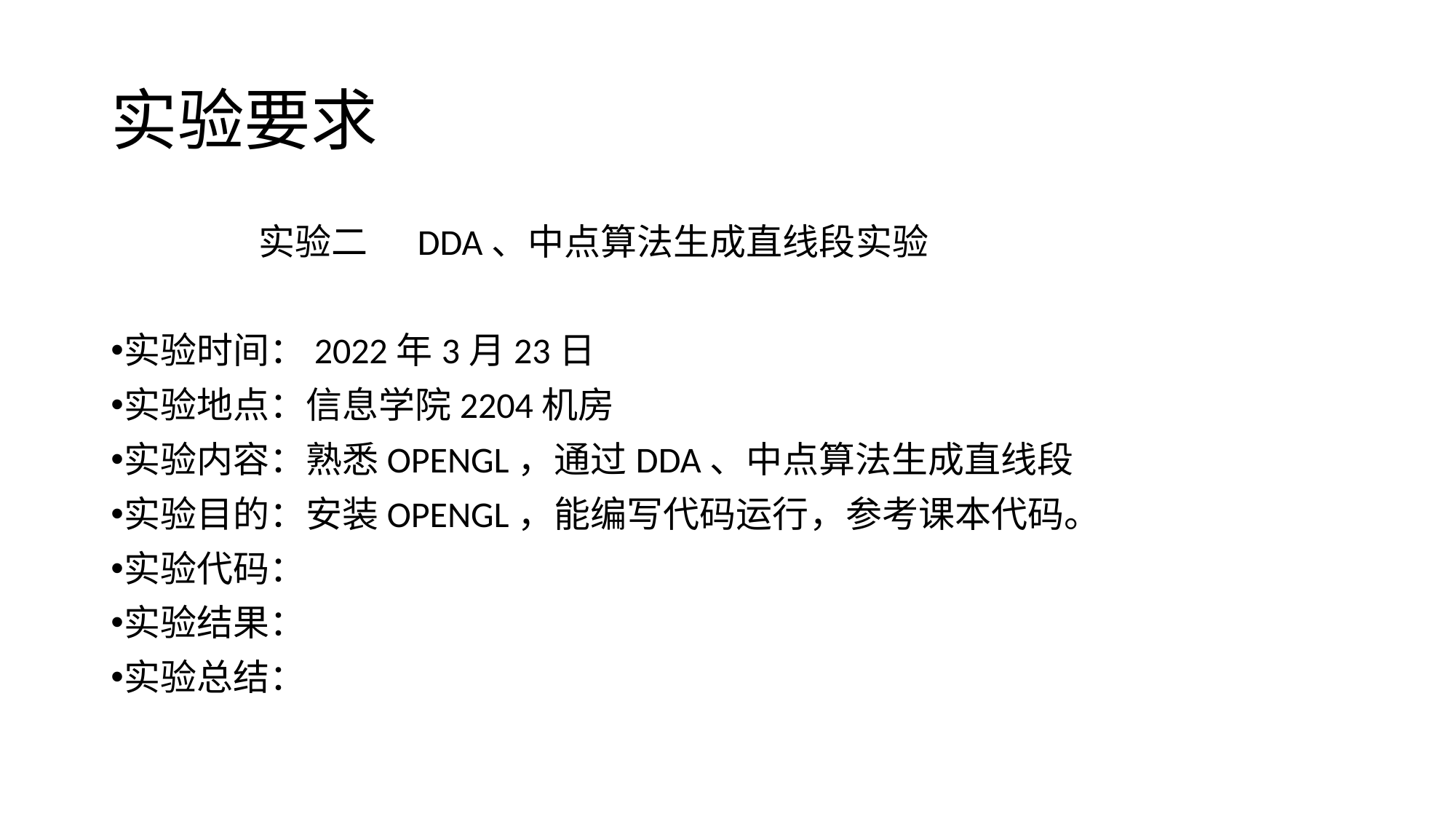

# 实验要求
                 实验二     DDA、中点算法生成直线段实验

实验时间：2022年3月23日
实验地点：信息学院2204机房
实验内容：熟悉OPENGL，通过DDA、中点算法生成直线段
实验目的：安装OPENGL，能编写代码运行，参考课本代码。
实验代码：
实验结果：
实验总结：